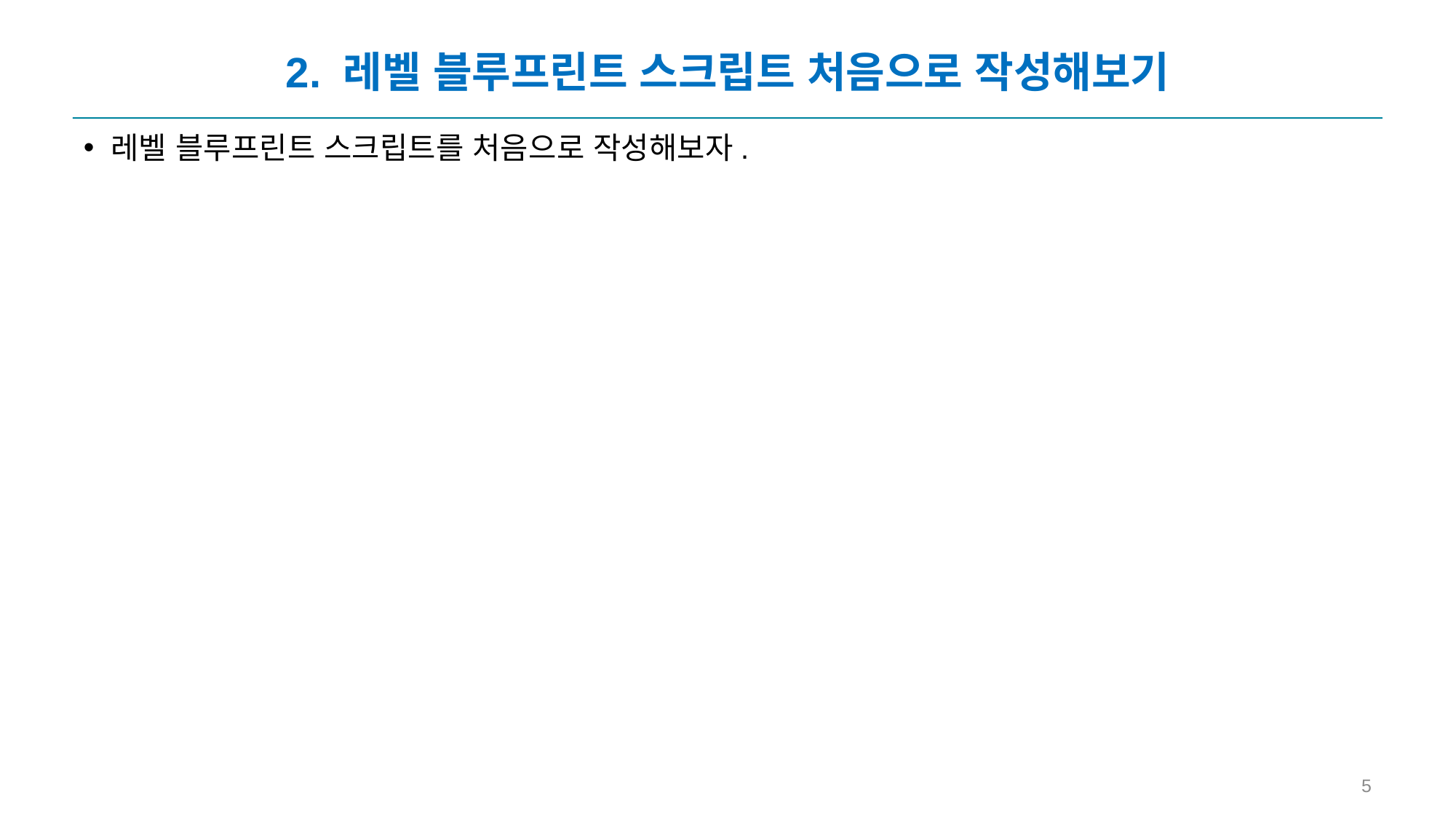

# 2. 레벨 블루프린트 스크립트 처음으로 작성해보기
레벨 블루프린트 스크립트를 처음으로 작성해보자.

5